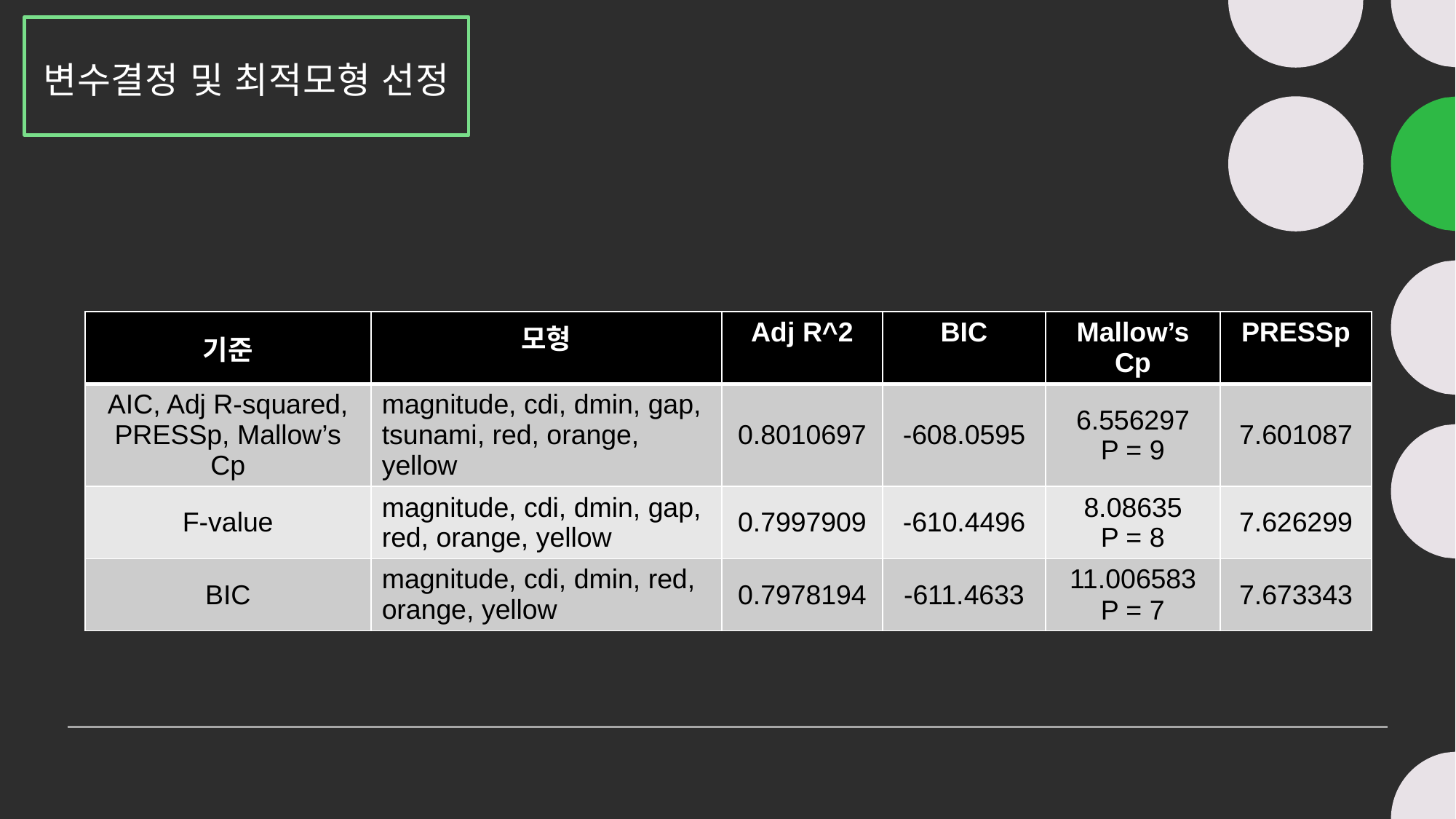

# 변수결정 및 최적모형 선정

| 기준 | 모형 | Adj R^2 | BIC | Mallow’s Cp | PRESSp |
| --- | --- | --- | --- | --- | --- |
| AIC, Adj R-squared, PRESSp, Mallow’s Cp | magnitude, cdi, dmin, gap, tsunami, red, orange, yellow | 0.8010697 | -608.0595 | 6.556297 P = 9 | 7.601087 |
| F-value | magnitude, cdi, dmin, gap, red, orange, yellow | 0.7997909 | -610.4496 | 8.08635 P = 8 | 7.626299 |
| BIC | magnitude, cdi, dmin, red, orange, yellow | 0.7978194 | -611.4633 | 11.006583 P = 7 | 7.673343 |